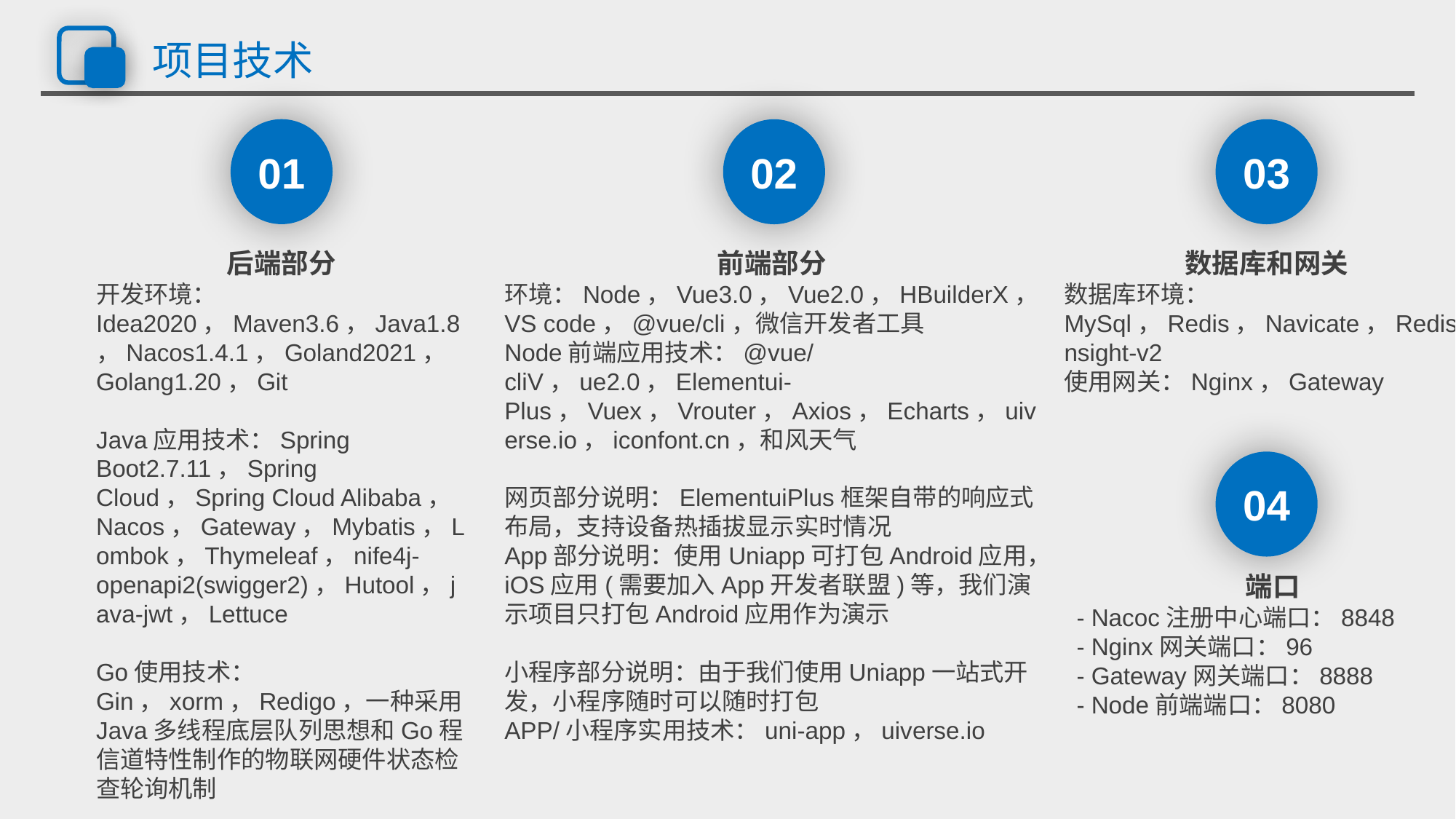

# 项目技术
01
03
02
后端部分
开发环境：Idea2020，Maven3.6，Java1.8，Nacos1.4.1，Goland2021，Golang1.20，Git

Java应用技术：Spring Boot2.7.11，Spring Cloud，Spring Cloud Alibaba，Nacos，Gateway，Mybatis，Lombok，Thymeleaf，nife4j-openapi2(swigger2)，Hutool，java-jwt，Lettuce

Go使用技术：Gin，xorm，Redigo，一种采用Java多线程底层队列思想和Go程信道特性制作的物联网硬件状态检查轮询机制
前端部分
环境：Node，Vue3.0，Vue2.0，HBuilderX，VS code，@vue/cli，微信开发者工具
Node前端应用技术：@vue/cliV，ue2.0，Elementui-Plus，Vuex，Vrouter，Axios，Echarts，uiverse.io，iconfont.cn，和风天气

网页部分说明：ElementuiPlus框架自带的响应式布局，支持设备热插拔显示实时情况
App部分说明：使用Uniapp可打包Android应用，iOS应用(需要加入App开发者联盟)等，我们演示项目只打包Android应用作为演示

小程序部分说明：由于我们使用Uniapp一站式开发，小程序随时可以随时打包
APP/小程序实用技术：uni-app，uiverse.io
数据库和网关
数据库环境：MySql，Redis，Navicate，RedisInsight-v2
使用网关：Nginx，Gateway
04
端口
- Nacoc注册中心端口：8848
- Nginx网关端口：96
- Gateway网关端口：8888
- Node前端端口：8080